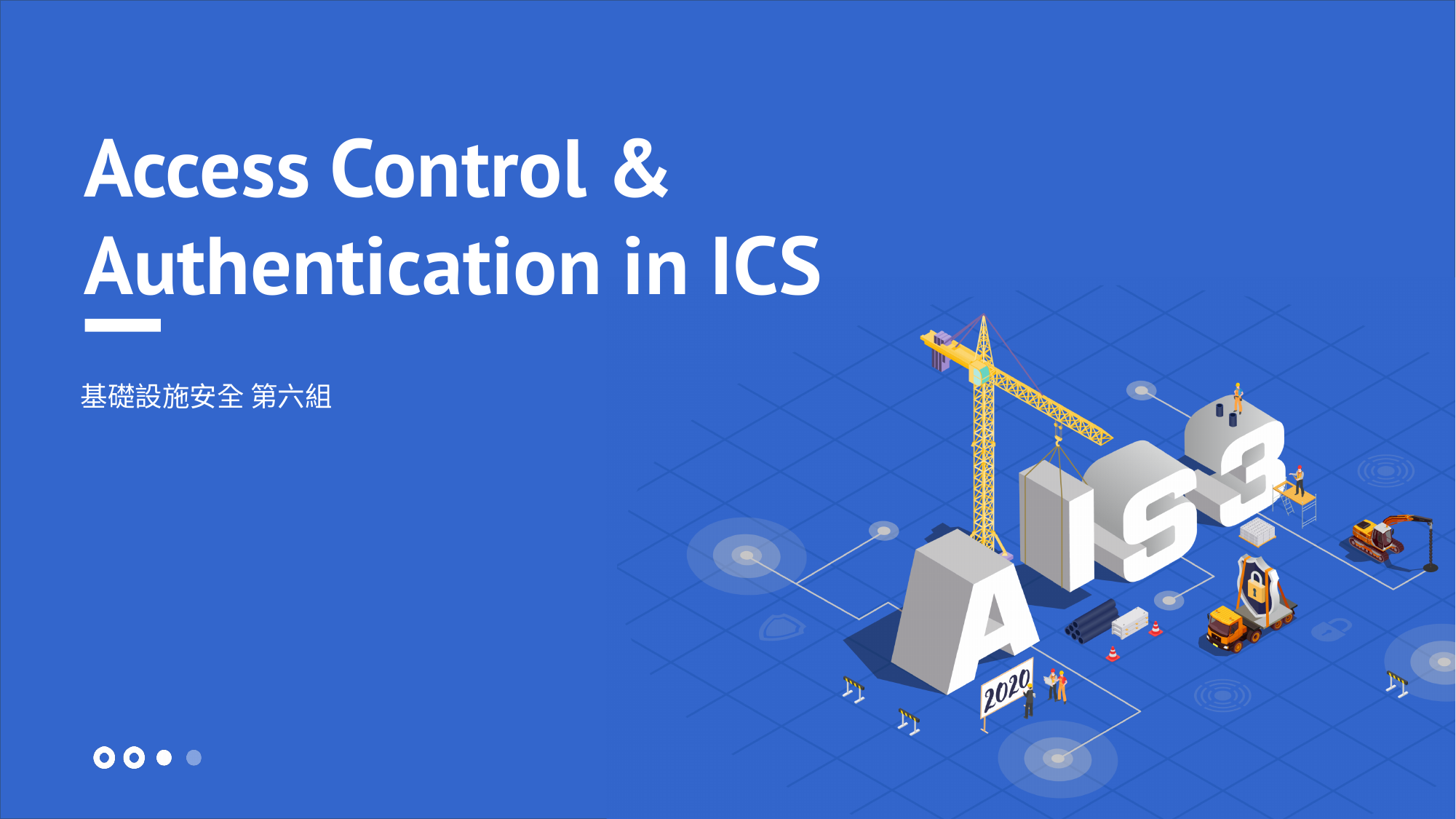

Access Control &
Authentication in ICS

基礎設施安全 第六組